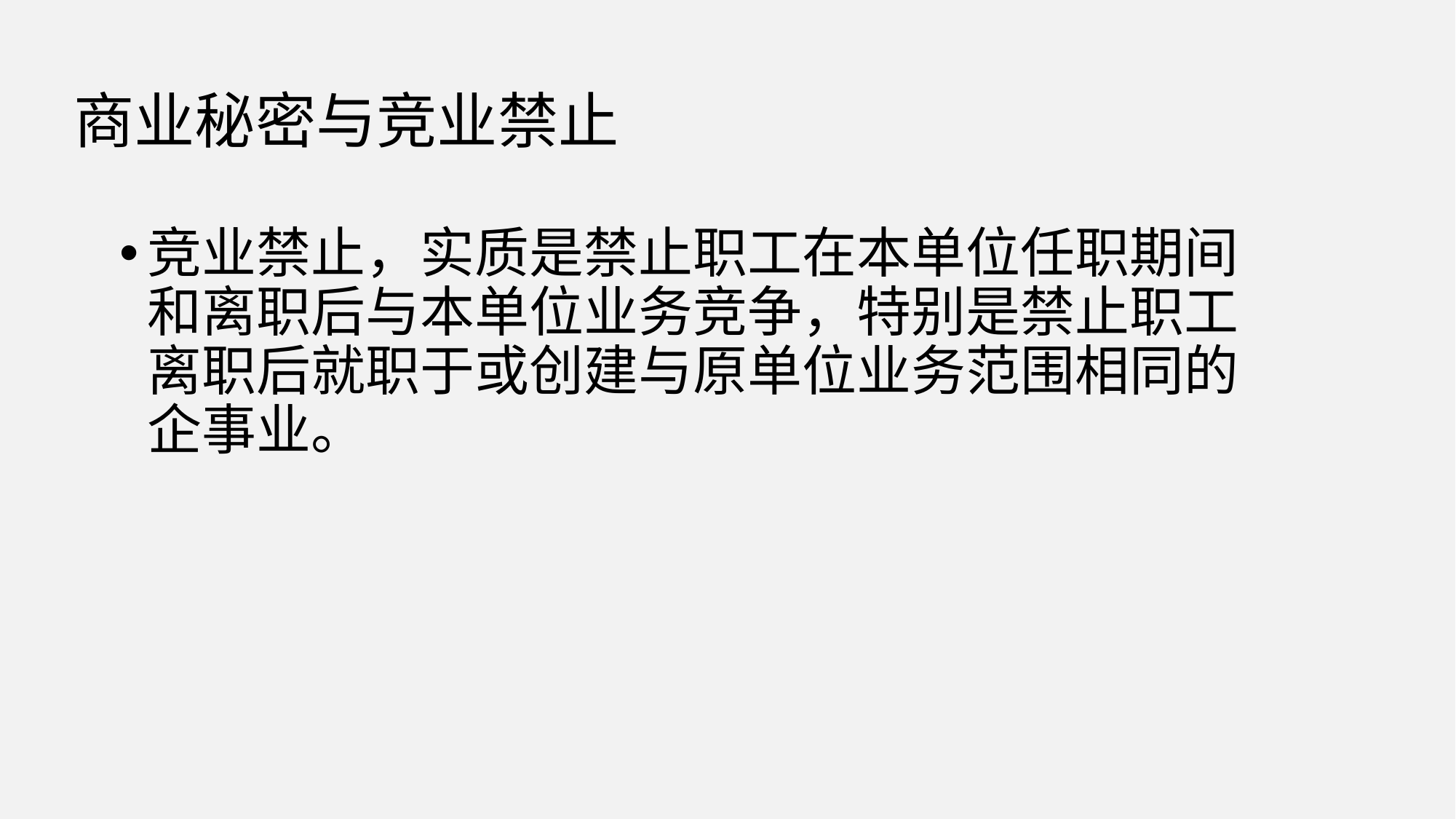

# 商业秘密与竞业禁止
竞业禁止，实质是禁止职工在本单位任职期间和离职后与本单位业务竞争，特别是禁止职工离职后就职于或创建与原单位业务范围相同的企事业。